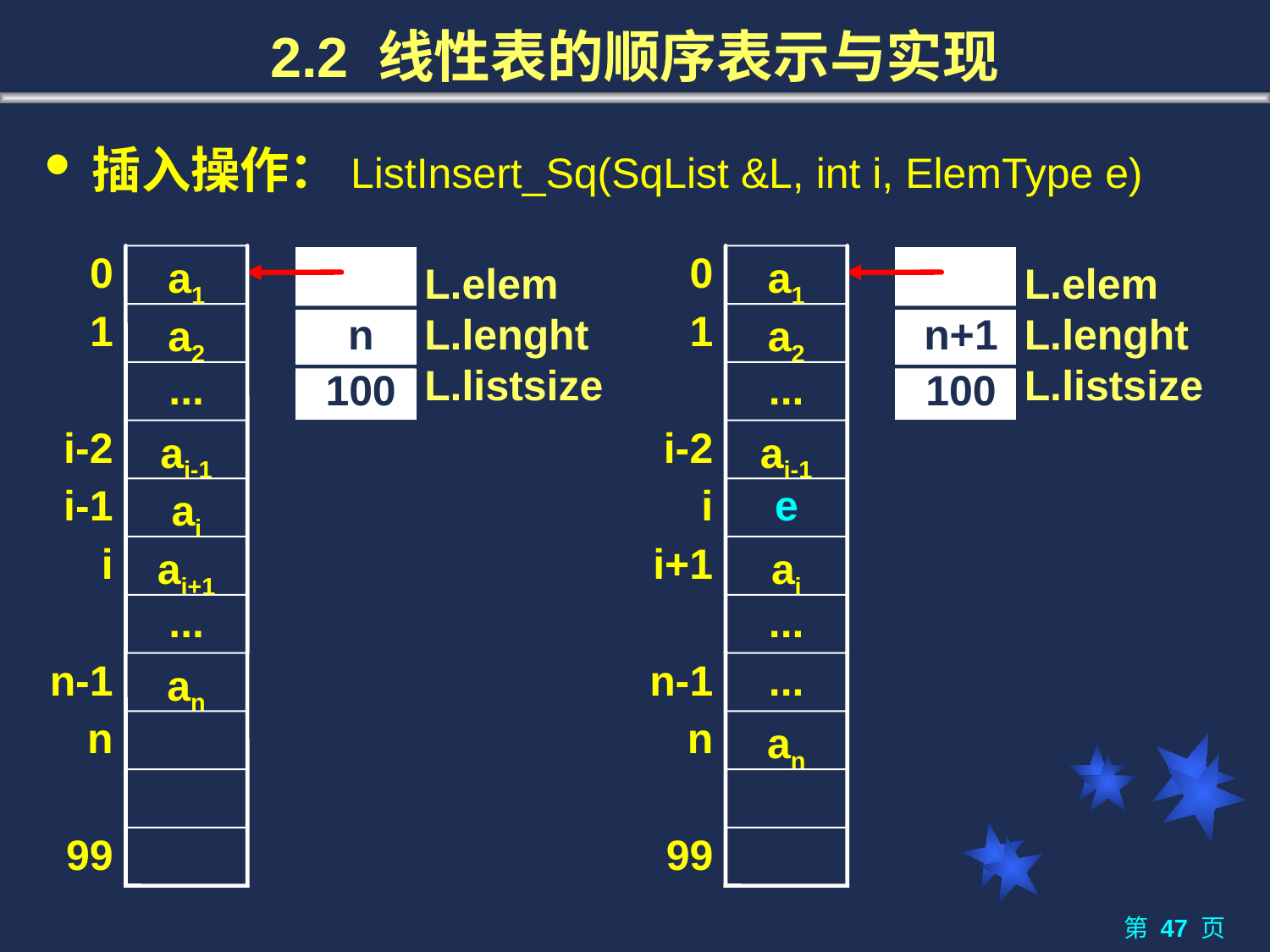

# 2.2 线性表的顺序表示与实现
插入操作：ListInsert_Sq(SqList &L, int i, ElemType e)

0
a1

L.elem
L.lenght
L.listsize

n
100
1
a2

...

i-2
ai-1

i-1
ai

i
ai+1

...

n-1
an

n

99

0
a1

L.elem
L.lenght
L.listsize

n+1
100
1
a2

...

i-2
ai-1

i
e

i+1
ai

...

n-1
...

n
an

99

第 47 页